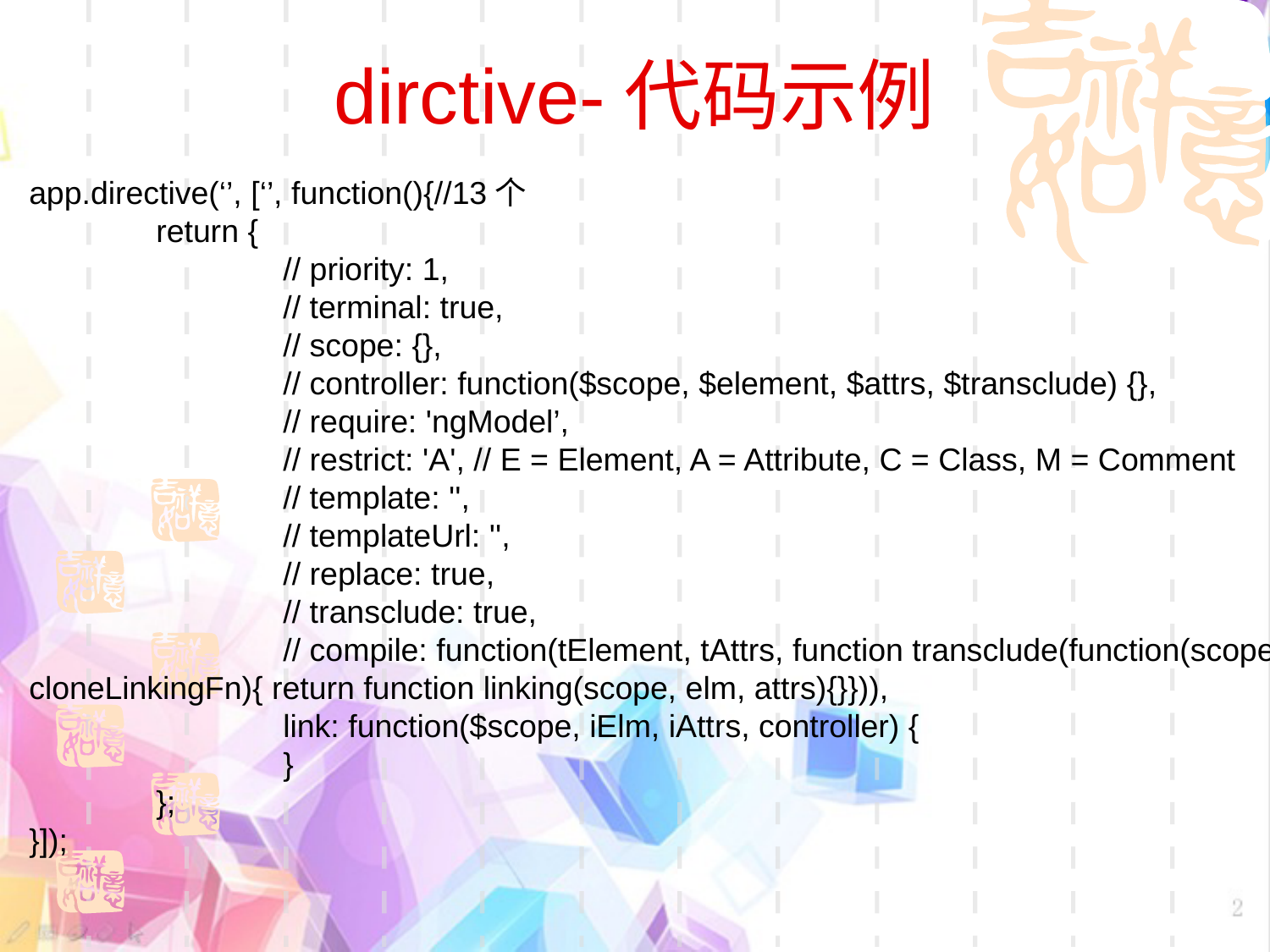

dirctive-代码示例
app.directive(‘’, [‘’, function(){//13个
	return {
		// priority: 1,
		// terminal: true,
		// scope: {},
		// controller: function($scope, $element, $attrs, $transclude) {},
		// require: 'ngModel’,
		// restrict: 'A', // E = Element, A = Attribute, C = Class, M = Comment
		// template: '',
		// templateUrl: '',
		// replace: true,
		// transclude: true,
		// compile: function(tElement, tAttrs, function transclude(function(scope, cloneLinkingFn){ return function linking(scope, elm, attrs){}})),
		link: function($scope, iElm, iAttrs, controller) {
		}
	};
}]);